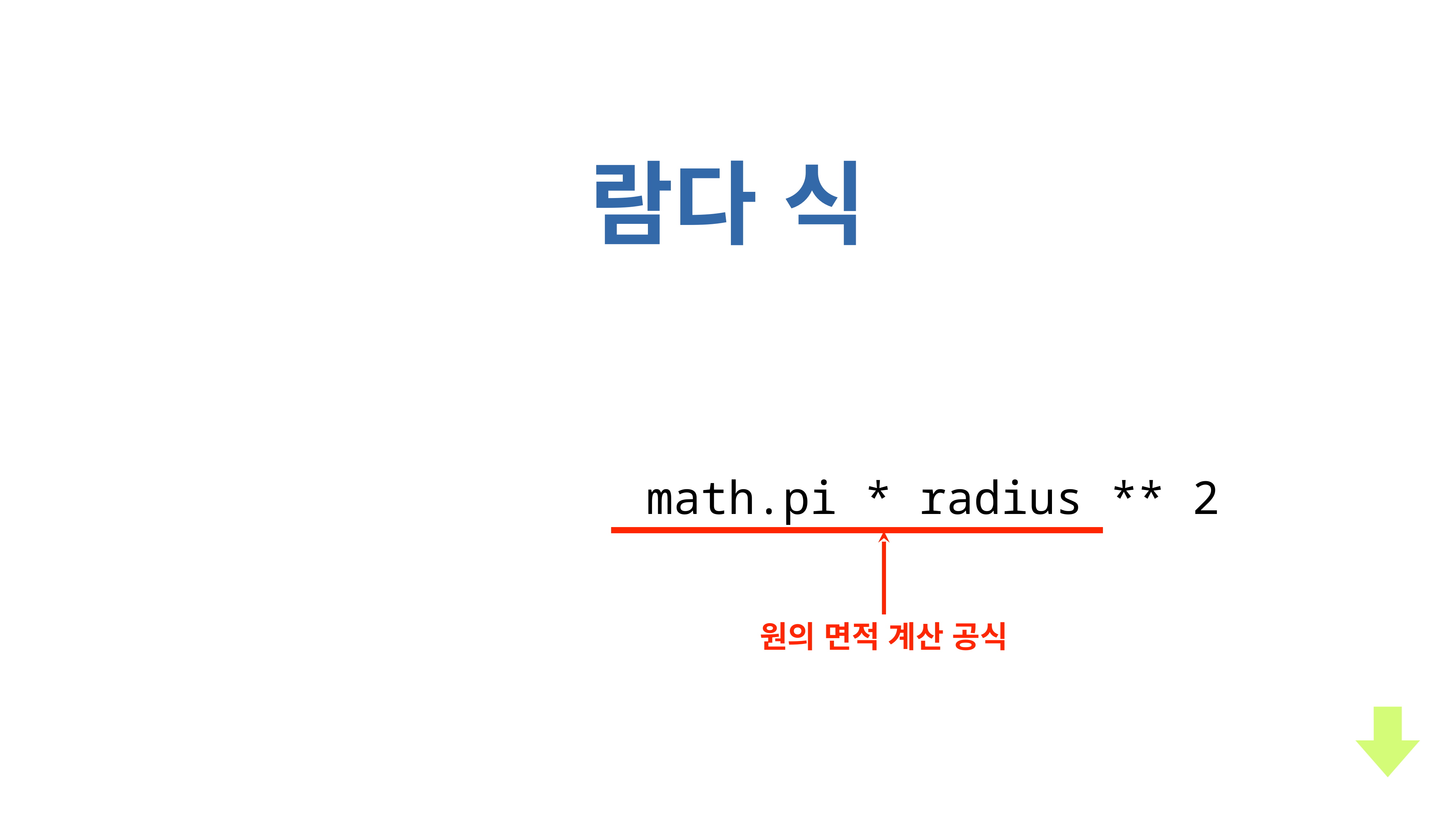

람다 식
               math.pi * radius ** 2

원의 면적 계산 공식